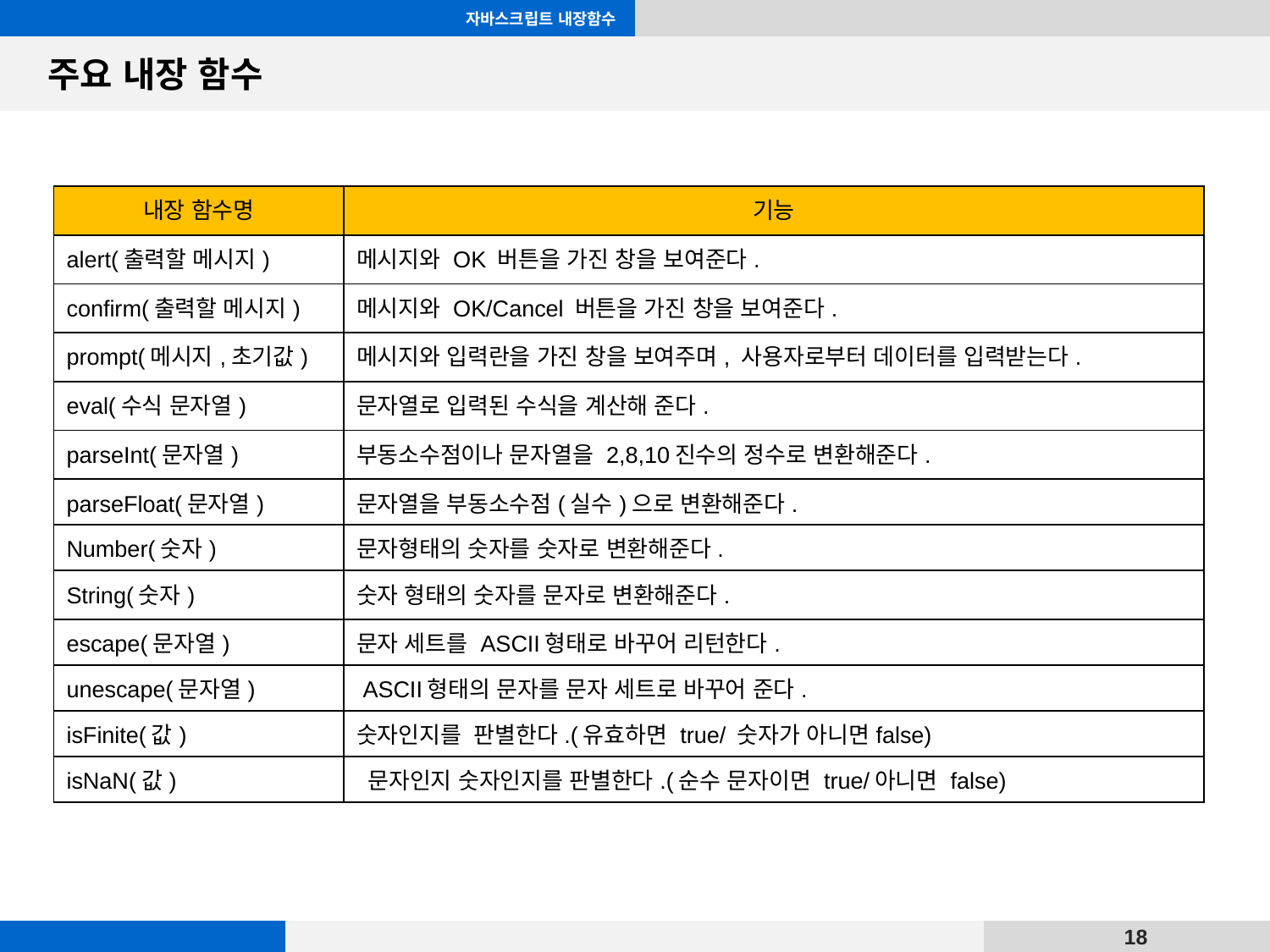

자바스크립트 내장함수
# 주요 내장 함수
| 내장 함수명 | 기능 |
| --- | --- |
| alert(출력할 메시지) | 메시지와 OK 버튼을 가진 창을 보여준다. |
| confirm(출력할 메시지) | 메시지와 OK/Cancel 버튼을 가진 창을 보여준다. |
| prompt(메시지,초기값) | 메시지와 입력란을 가진 창을 보여주며, 사용자로부터 데이터를 입력받는다. |
| eval(수식 문자열) | 문자열로 입력된 수식을 계산해 준다. |
| parseInt(문자열) | 부동소수점이나 문자열을 2,8,10진수의 정수로 변환해준다. |
| parseFloat(문자열) | 문자열을 부동소수점(실수)으로 변환해준다. |
| Number(숫자) | 문자형태의 숫자를 숫자로 변환해준다. |
| String(숫자) | 숫자 형태의 숫자를 문자로 변환해준다. |
| escape(문자열) | 문자 세트를 ASCII형태로 바꾸어 리턴한다. |
| unescape(문자열) | ASCII형태의 문자를 문자 세트로 바꾸어 준다. |
| isFinite(값) | 숫자인지를 판별한다.(유효하면 true/ 숫자가 아니면false) |
| isNaN(값) | 문자인지 숫자인지를 판별한다.(순수 문자이면 true/아니면 false) |